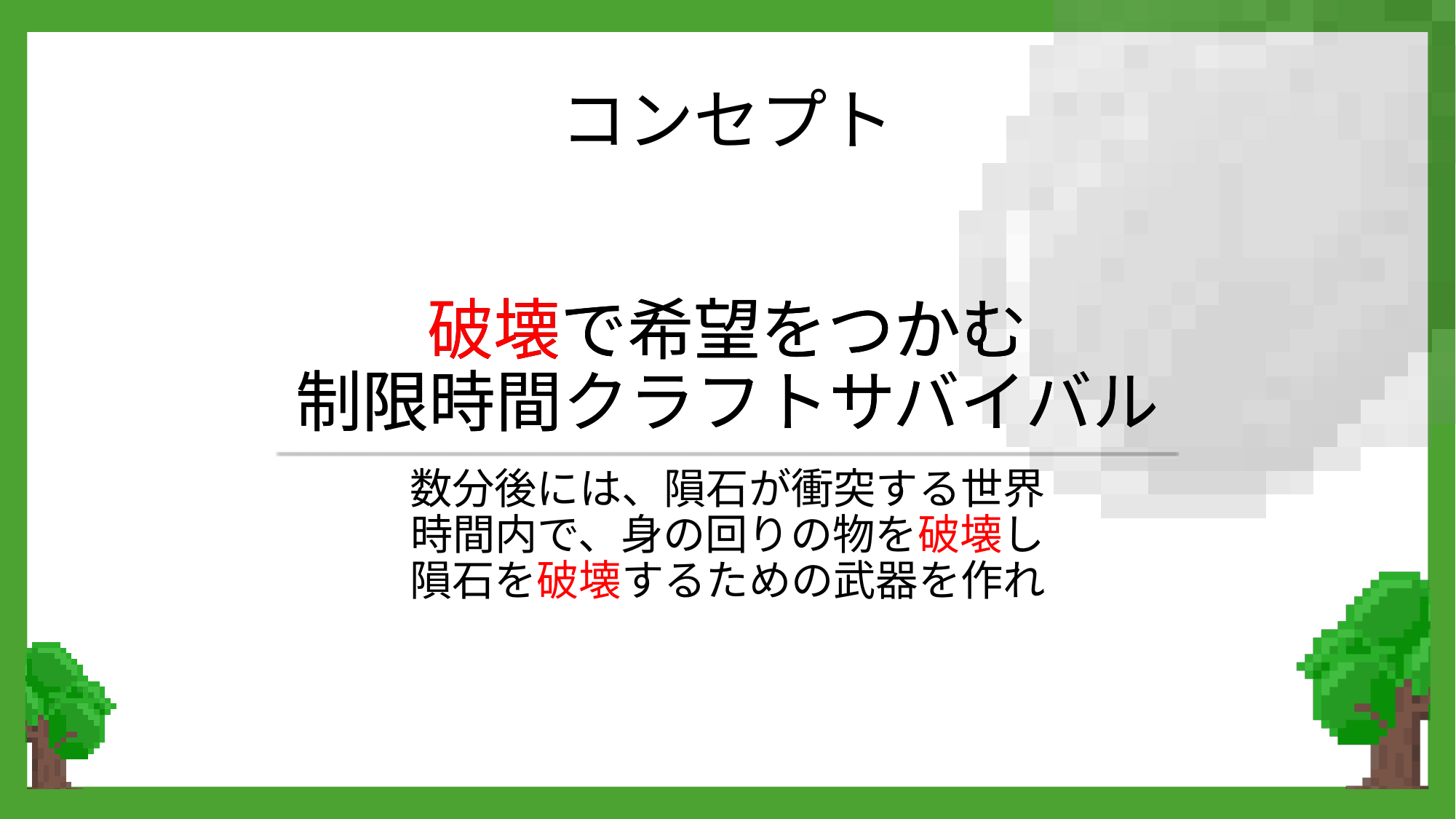

# コンセプト
破壊で希望をつかむ
制限時間クラフトサバイバル
破壊で希望をつかむ
制限時間クラフトサバイバル

数分後には、隕石が衝突する世界
時間内で、身の回りの物を破壊し
隕石を破壊するための武器を作れ